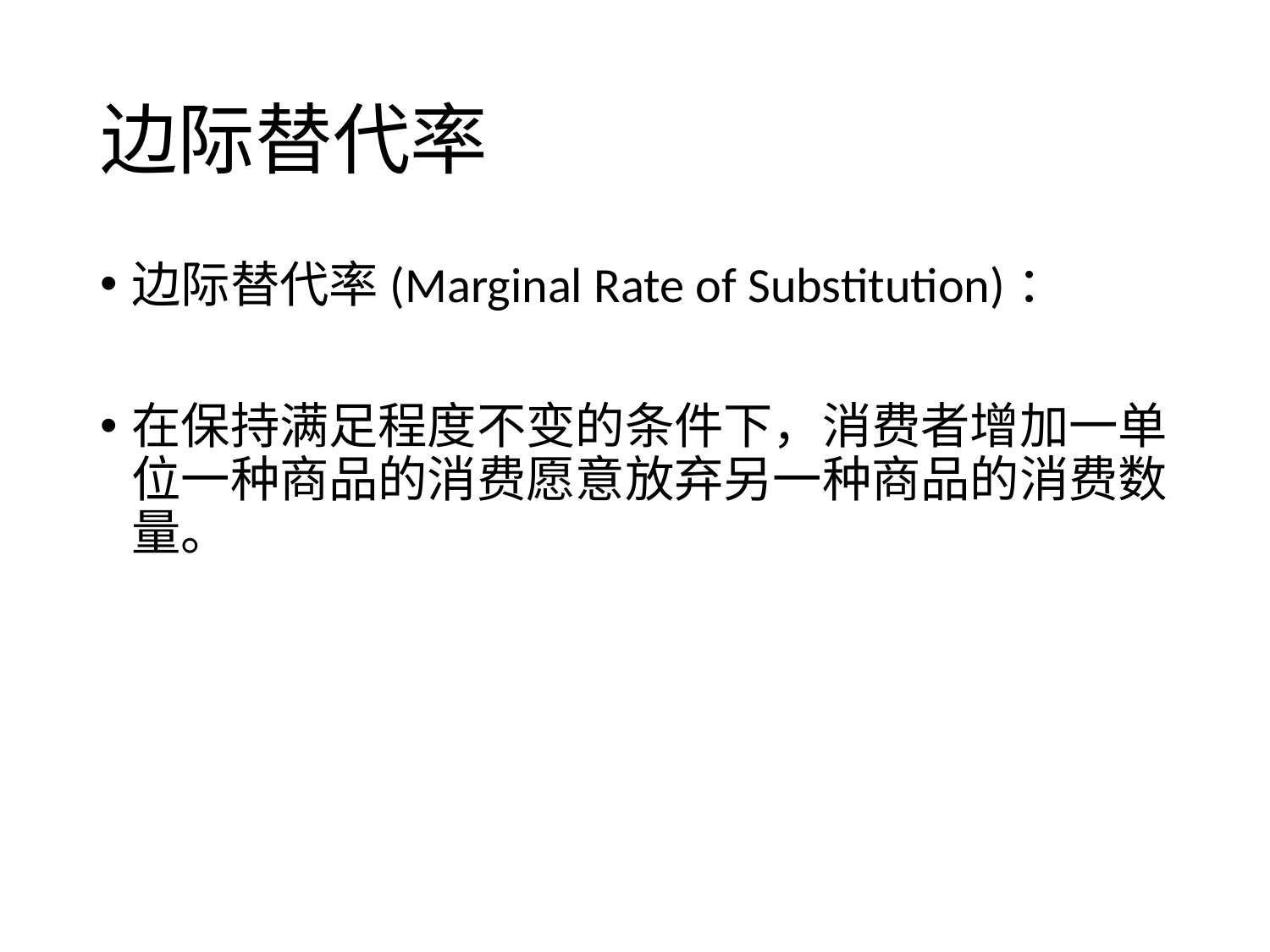

# 边际替代率
边际替代率(Marginal Rate of Substitution)：

在保持满足程度不变的条件下，消费者增加一单位一种商品的消费愿意放弃另一种商品的消费数量。